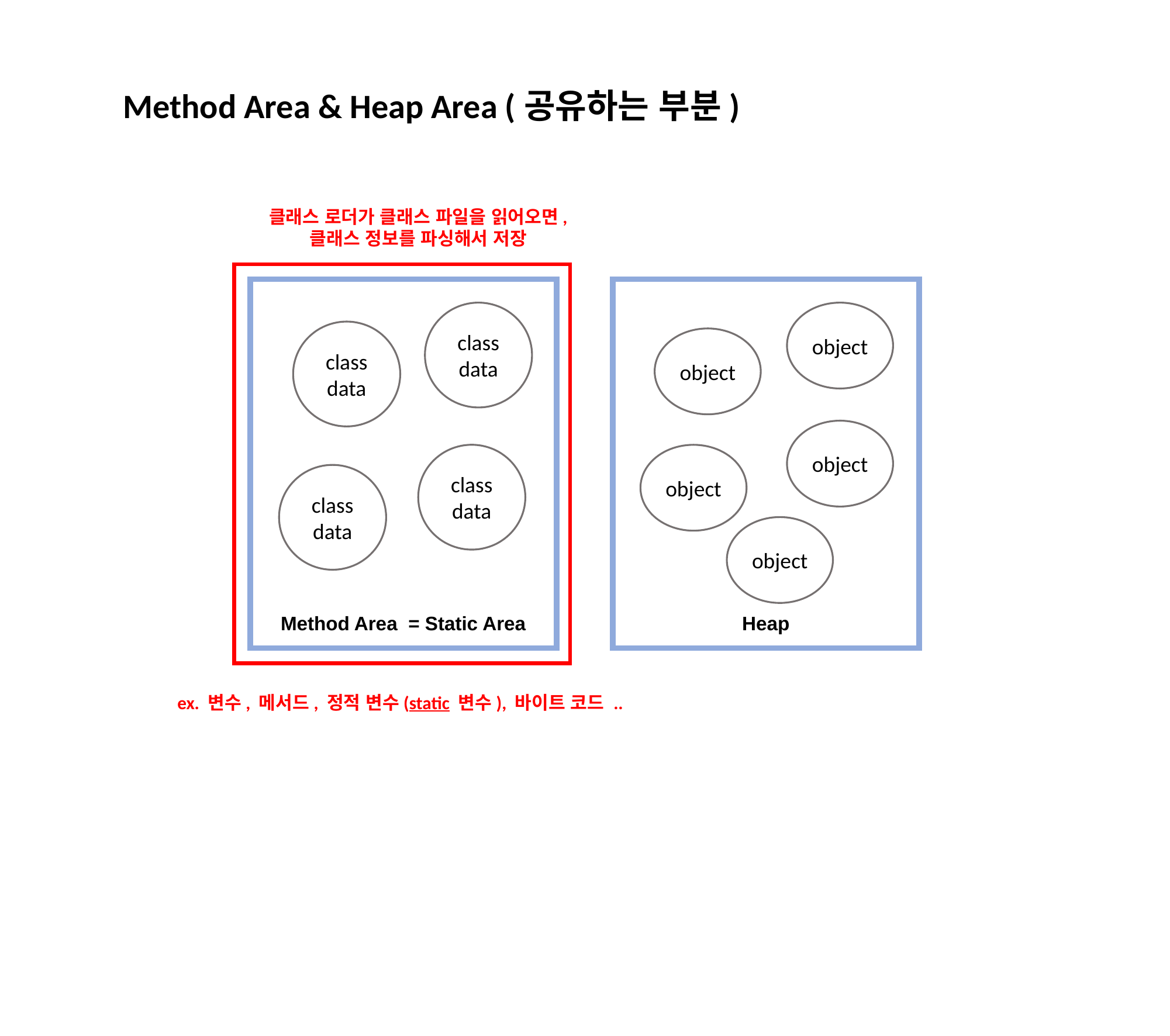

Method Area & Heap Area (공유하는 부분)
클래스 로더가 클래스 파일을 읽어오면,
클래스 정보를 파싱해서 저장

object
class
data
class
data
object
object
class
data
object
class
data
object
Method Area  = Static Area
Heap
ex. 변수, 메서드, 정적 변수(static 변수), 바이트 코드 ..